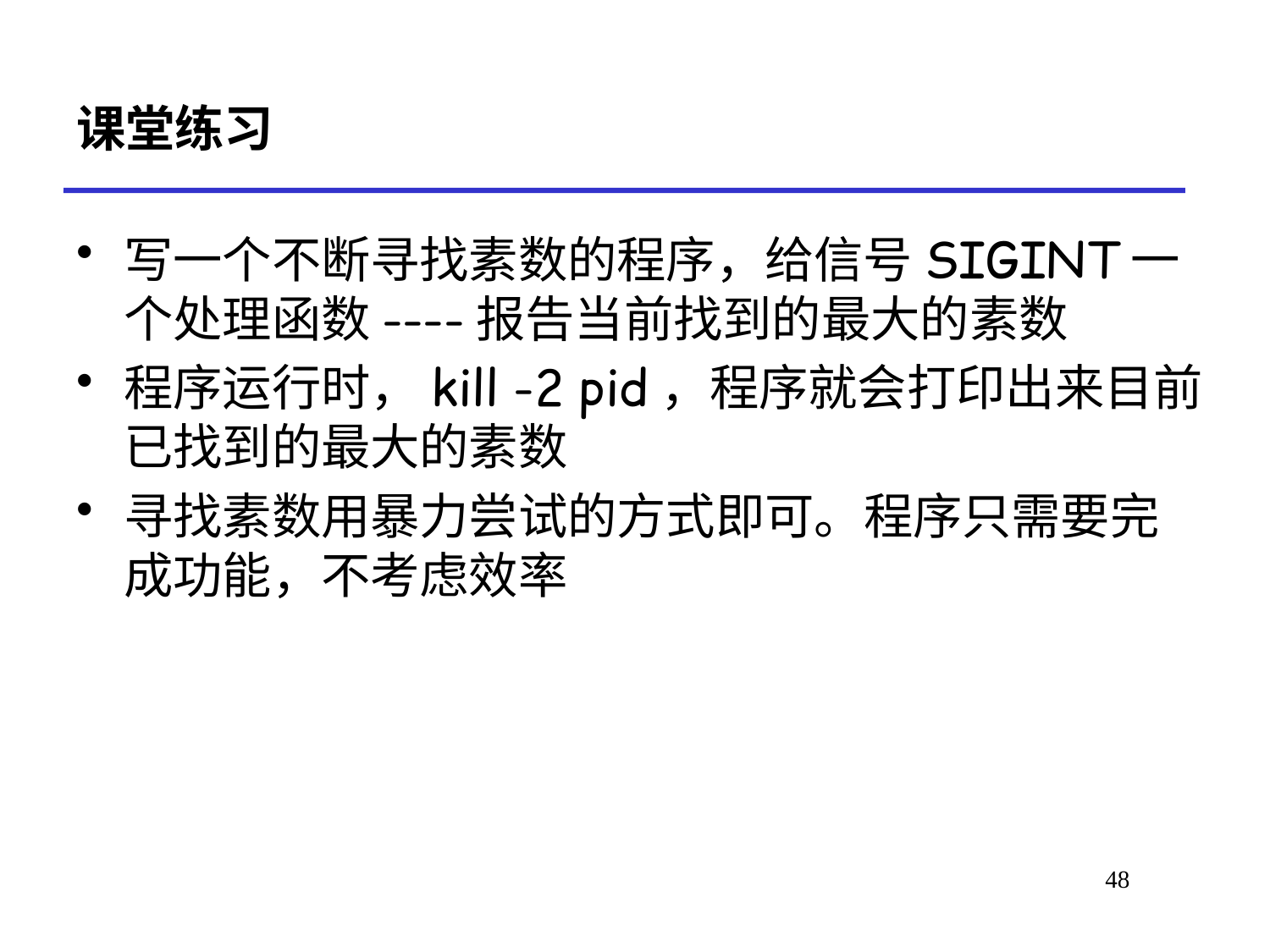

# 课堂练习
写一个不断寻找素数的程序，给信号SIGINT一个处理函数----报告当前找到的最大的素数
程序运行时，kill -2 pid，程序就会打印出来目前已找到的最大的素数
寻找素数用暴力尝试的方式即可。程序只需要完成功能，不考虑效率
48